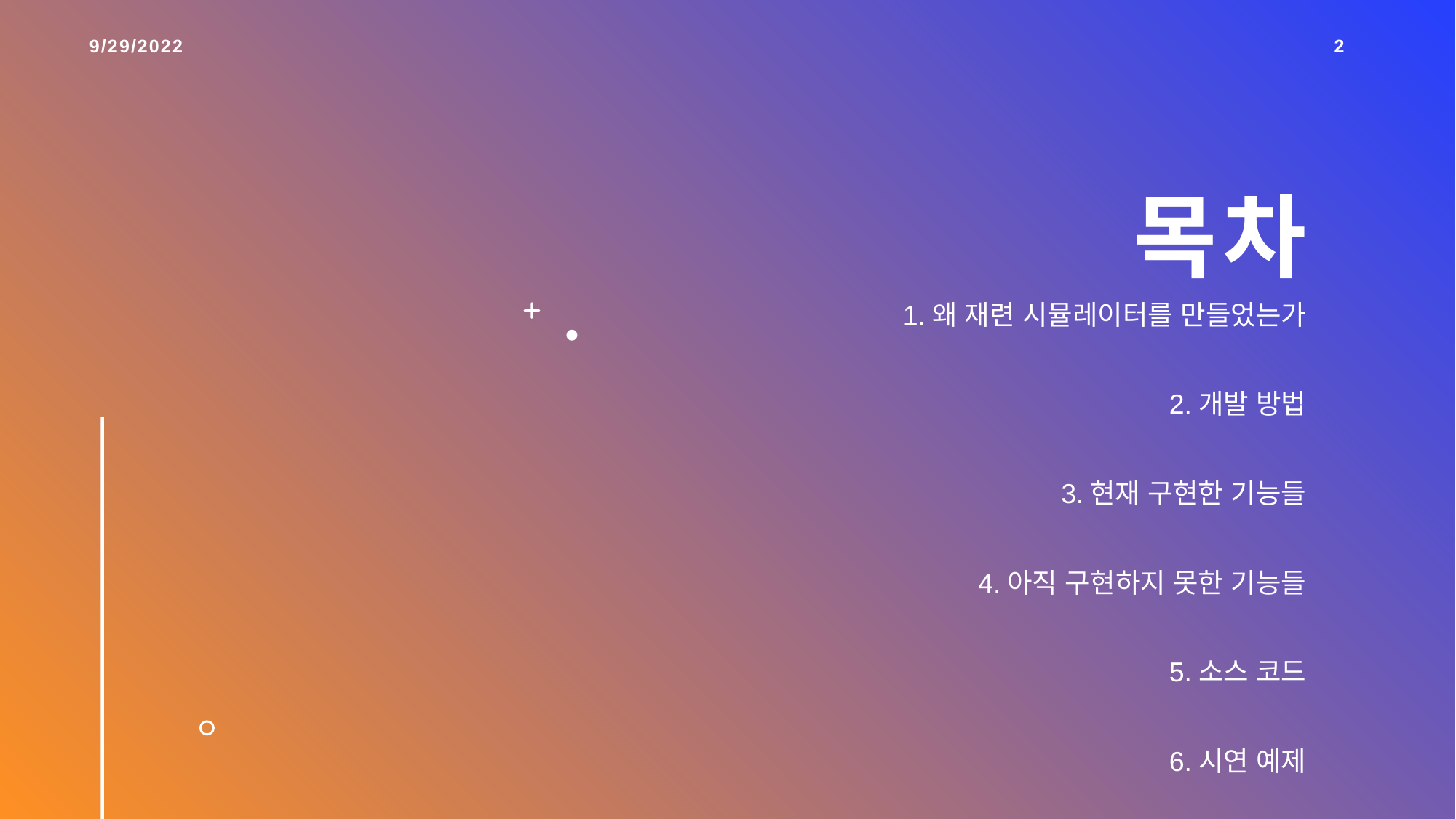

9/29/2022
# 목차
2
1.왜 재련 시뮬레이터를 만들었는가

2.개발 방법

3.현재 구현한 기능들

4.아직 구현하지 못한 기능들

5.소스 코드

6.시연 예제